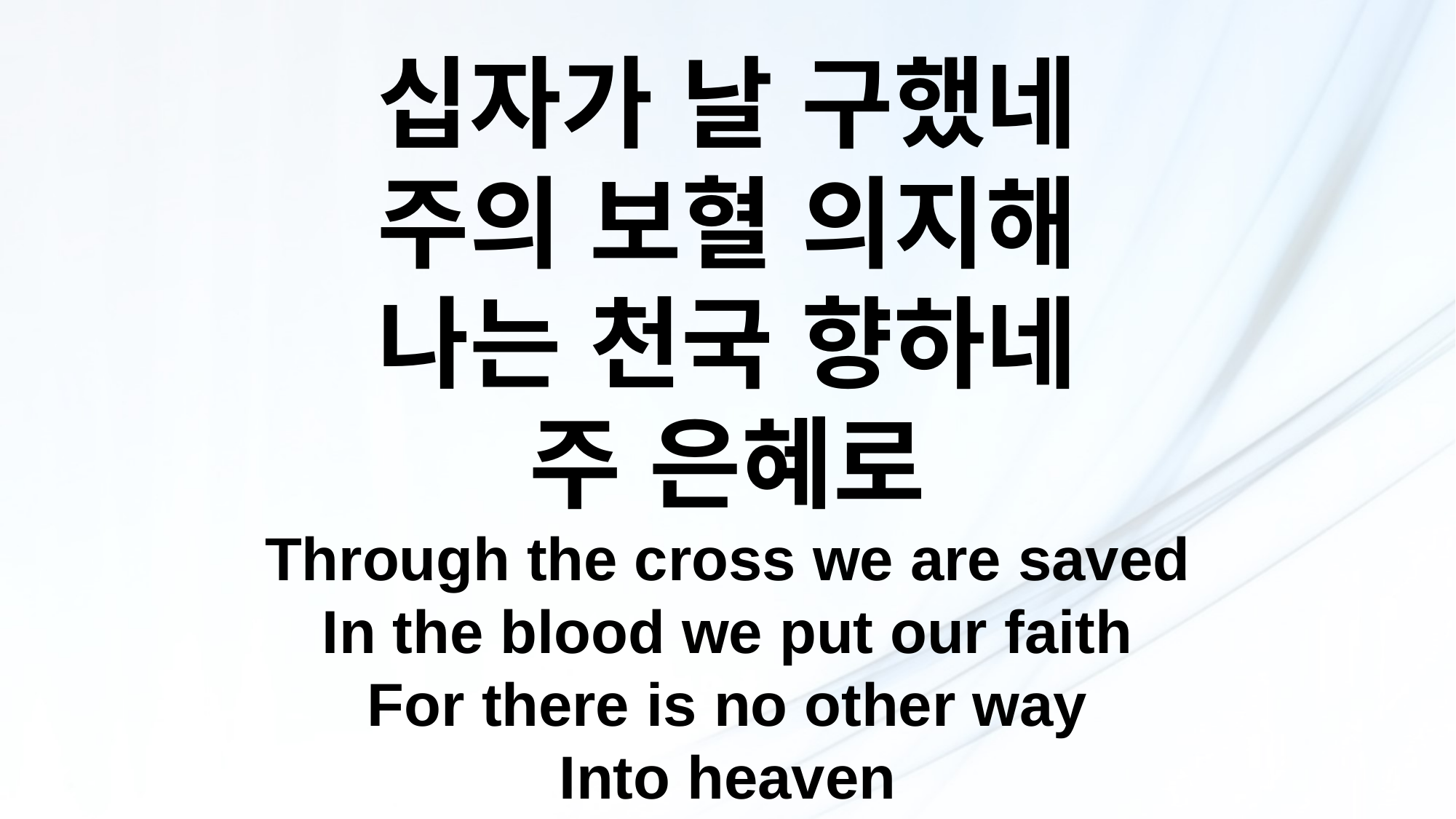

십자가 날 구했네
주의 보혈 의지해
나는 천국 향하네
주 은혜로
Through the cross we are saved
In the blood we put our faith
For there is no other way
Into heaven